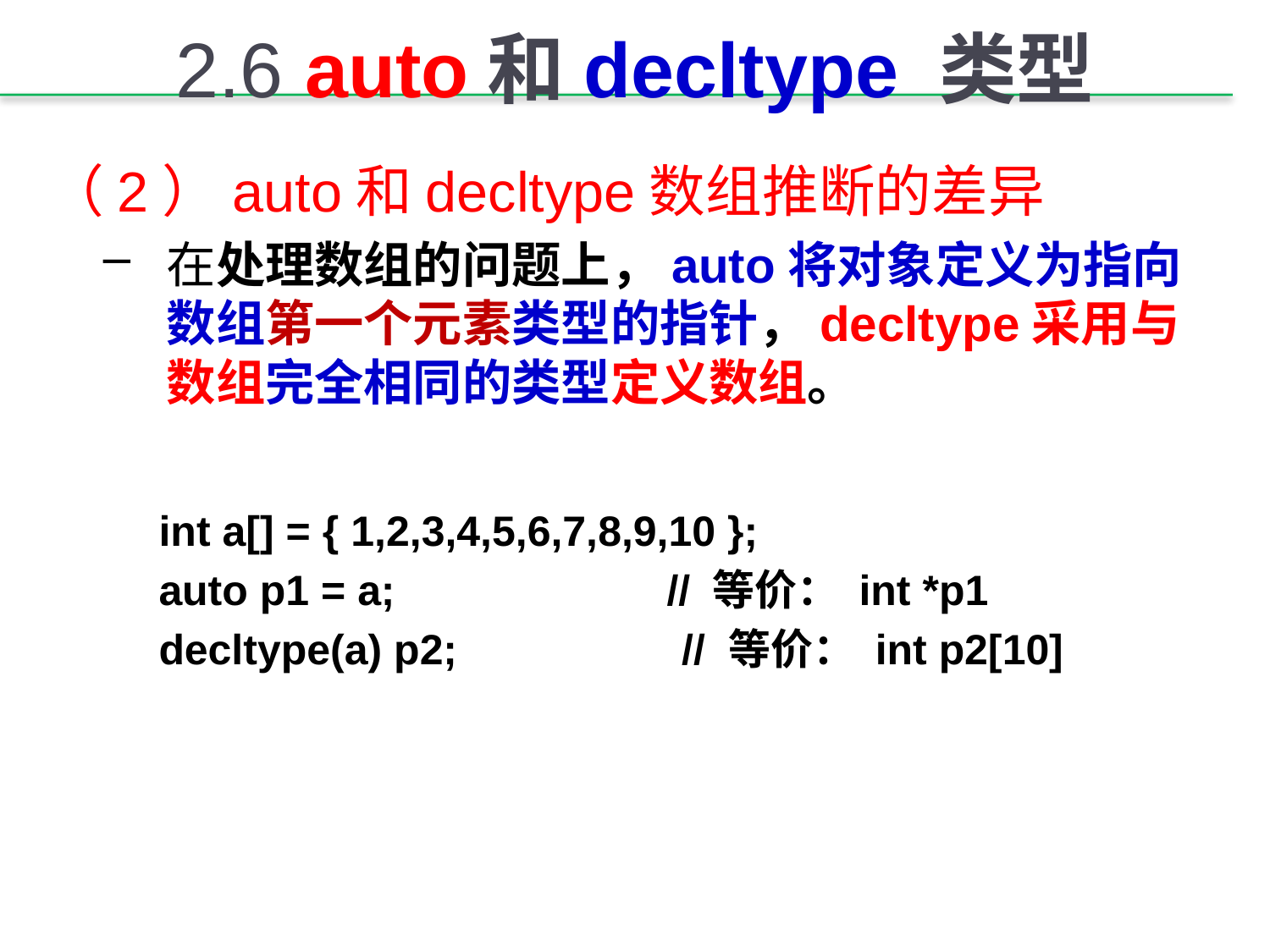

# 2.6 auto和decltype 类型
（2）auto和decltype数组推断的差异
在处理数组的问题上，auto将对象定义为指向数组第一个元素类型的指针，decltype采用与数组完全相同的类型定义数组。

int a[] = { 1,2,3,4,5,6,7,8,9,10 };
auto p1 = a;                     	// 等价： int *p1
decltype(a) p2;                   // 等价： int p2[10]